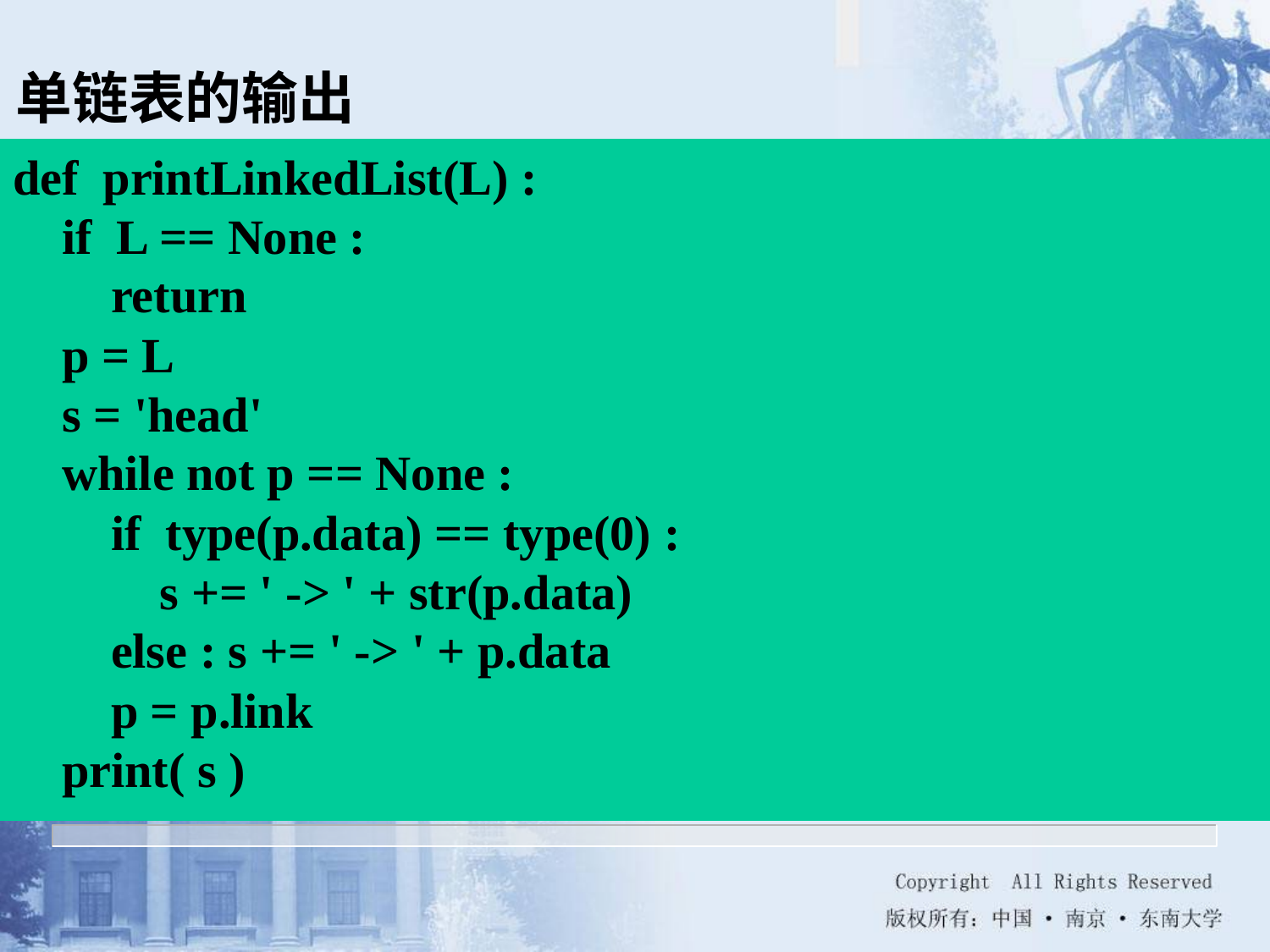

单链表的输出
def  printLinkedList(L) :
    if  L == None :
        return
    p = L
    s = 'head'
    while not p == None :
        if  type(p.data) == type(0) :
            s += ' -> ' + str(p.data)
        else : s += ' -> ' + p.data
        p = p.link
    print( s )